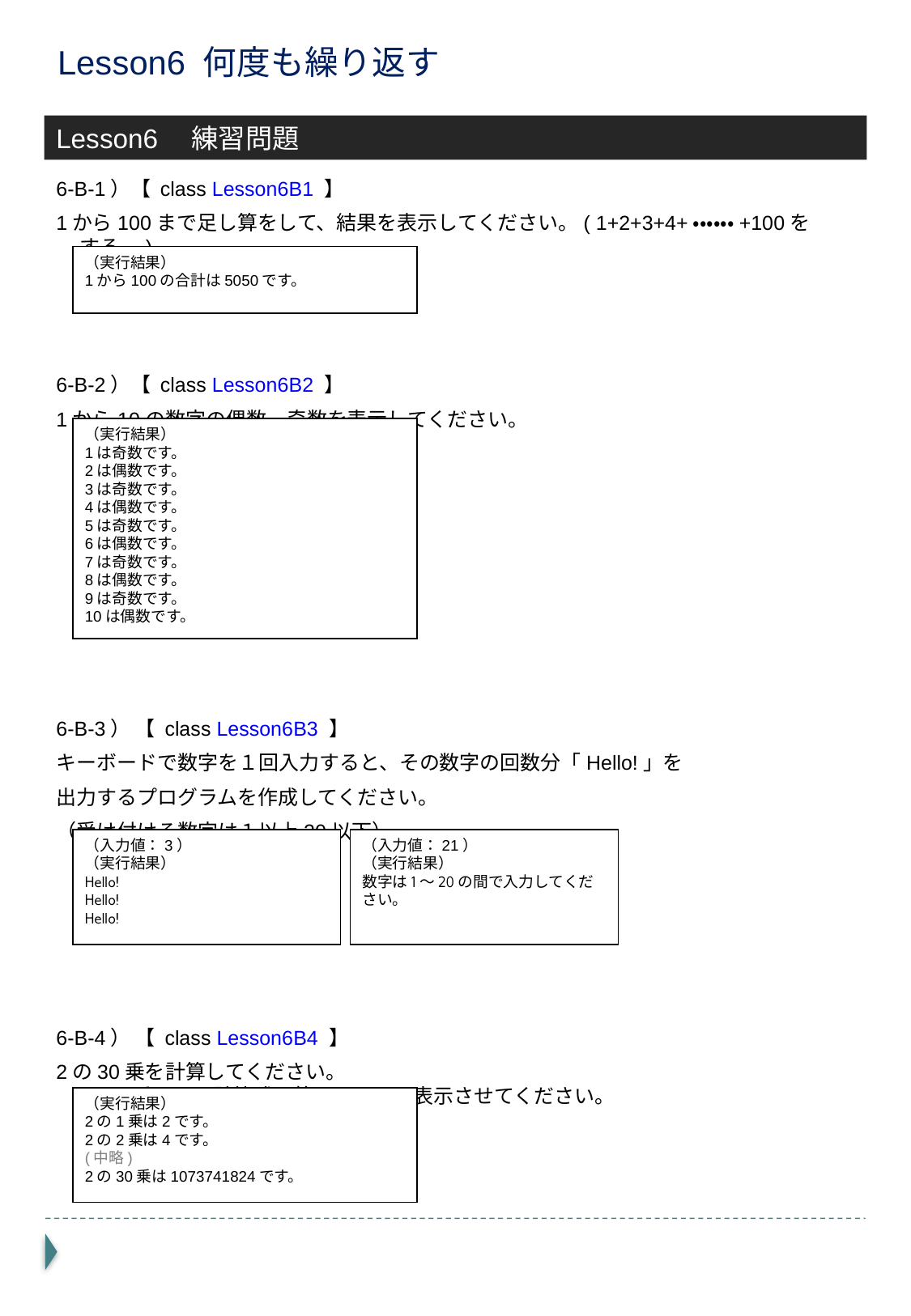

# Lesson6 何度も繰り返す
Lesson6　練習問題
6-B-1）【 class Lesson6B1 】
1から100まで足し算をして、結果を表示してください。( 1+2+3+4+・・・・・・+100をする。)

6-B-2）【 class Lesson6B2 】
1から10の数字の偶数、奇数を表示してください。

6-B-3） 【 class Lesson6B3 】
キーボードで数字を１回入力すると、その数字の回数分「Hello!」を
出力するプログラムを作成してください。
（受け付ける数字は１以上20以下）

6-B-4） 【 class Lesson6B4 】
2の30乗を計算してください。
※30乗までの計算式と答えをすべて表示させてください。

（実行結果）
1から100の合計は5050です。
（実行結果）
1は奇数です。
2は偶数です。
3は奇数です。
4は偶数です。
5は奇数です。
6は偶数です。
7は奇数です。
8は偶数です。
9は奇数です。
10は偶数です。
（入力値：3）
（実行結果）
Hello!
Hello!
Hello!
（入力値：21）
（実行結果）
数字は1～20の間で入力してください。
（実行結果）
2の1乗は2です。
2の2乗は4です。
(中略)
2の30乗は1073741824です。